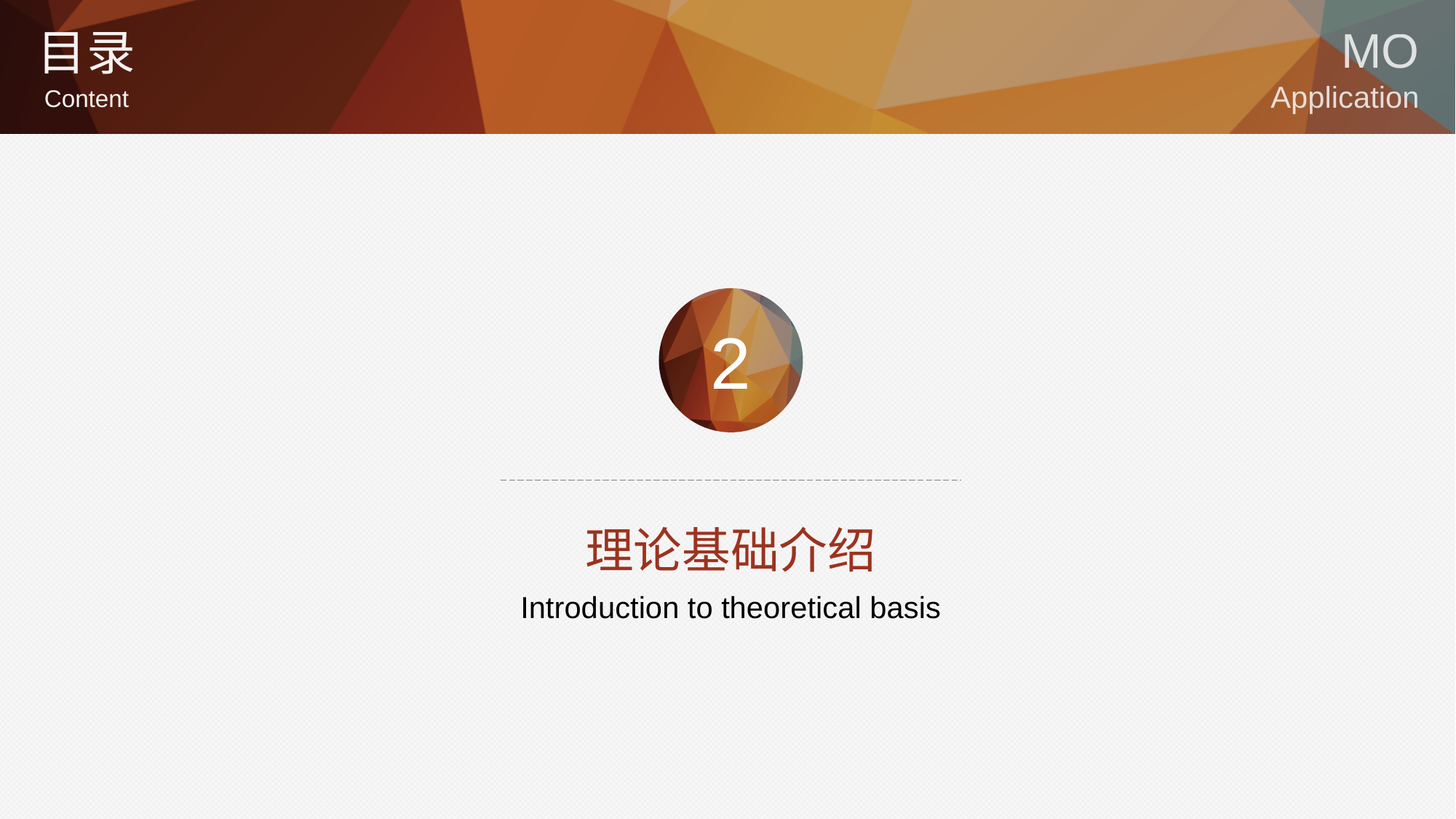

目录
Content
2
理论基础介绍
Introduction to theoretical basis